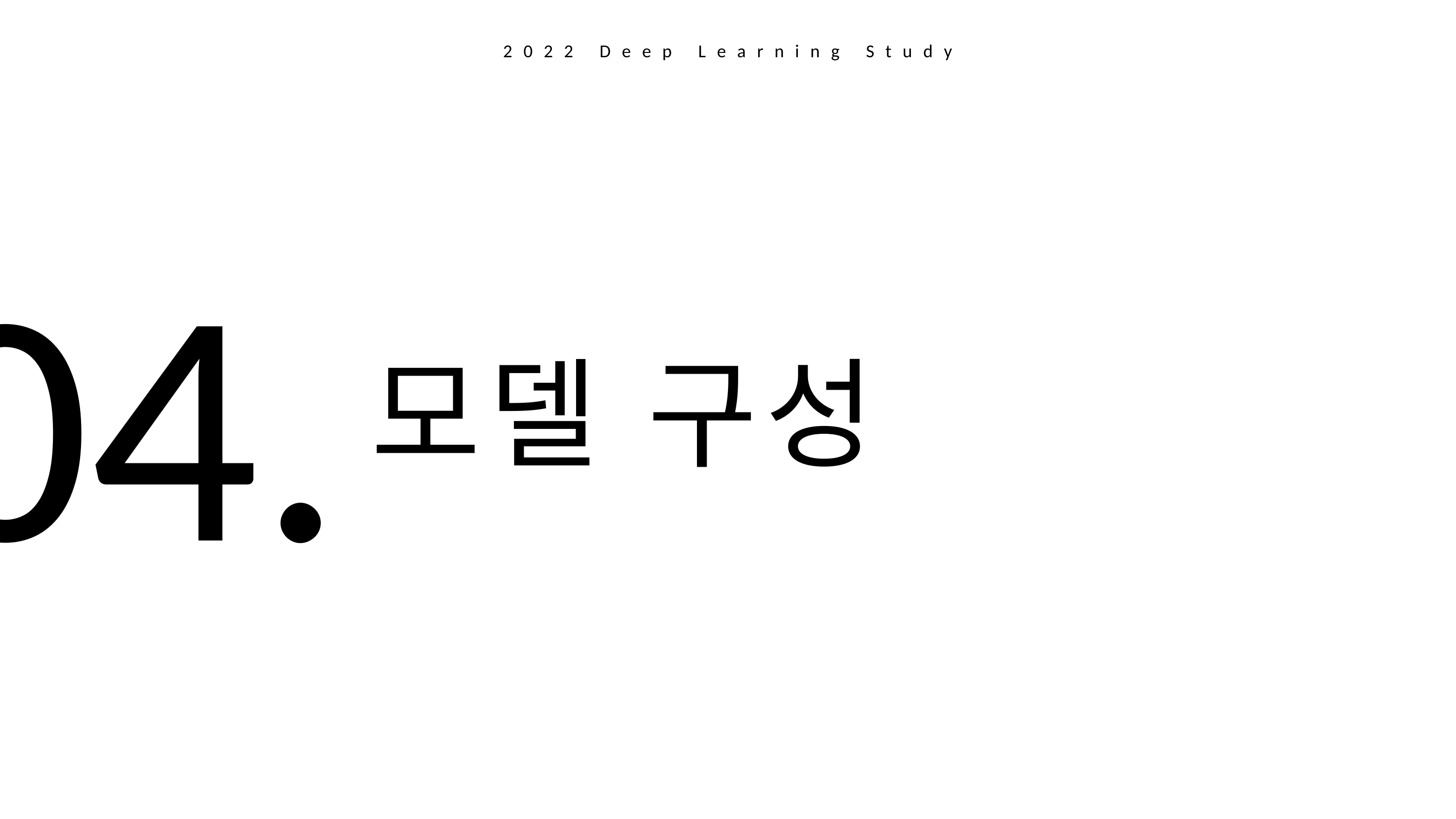

2022 Deep Learning Study
04.
모델 구성